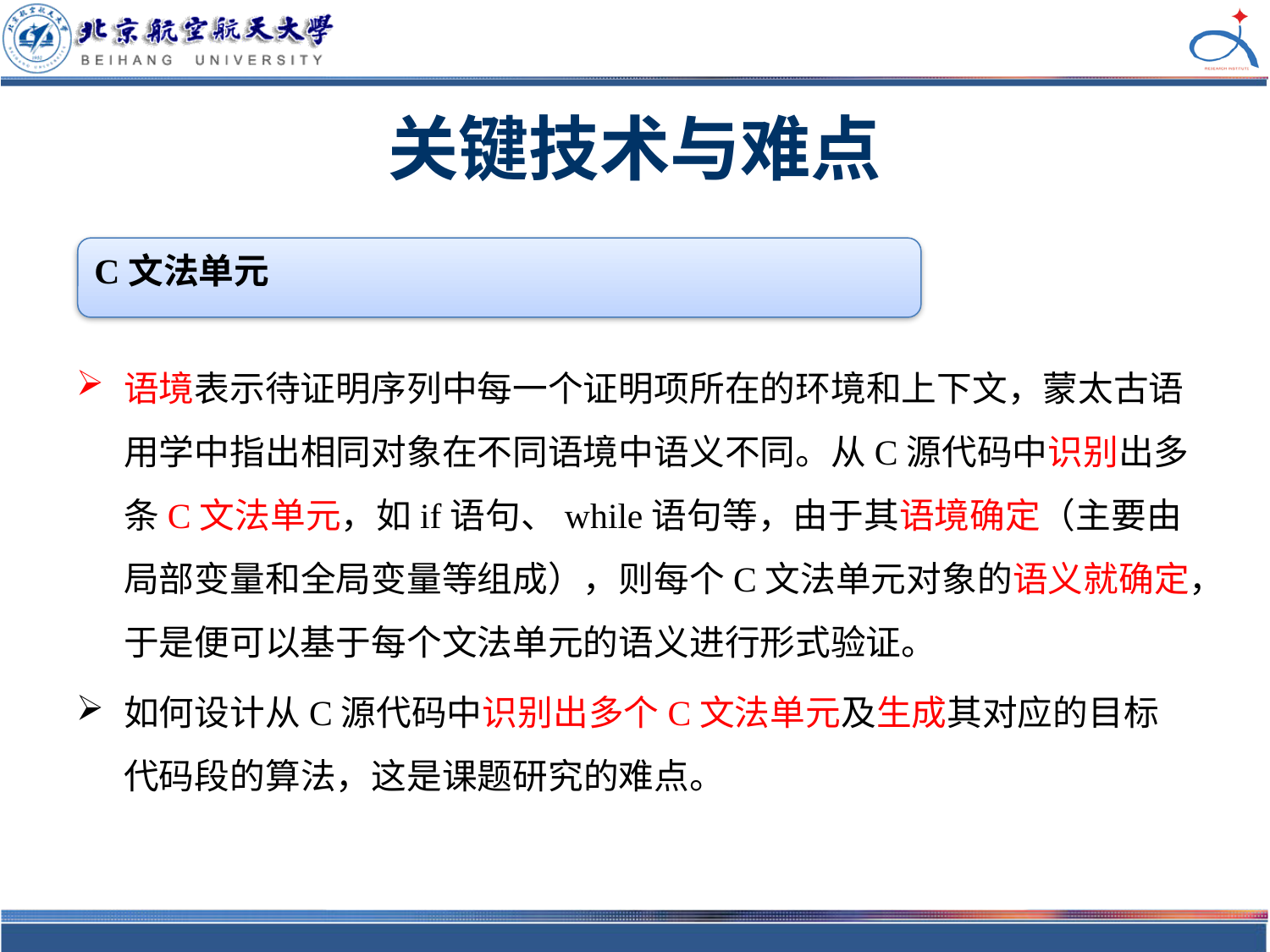

# 关键技术与难点

语境表示待证明序列中每一个证明项所在的环境和上下文，蒙太古语用学中指出相同对象在不同语境中语义不同。从C源代码中识别出多条C文法单元，如if语句、while语句等，由于其语境确定（主要由局部变量和全局变量等组成），则每个C文法单元对象的语义就确定，于是便可以基于每个文法单元的语义进行形式验证。
如何设计从C源代码中识别出多个C文法单元及生成其对应的目标代码段的算法，这是课题研究的难点。
C文法单元